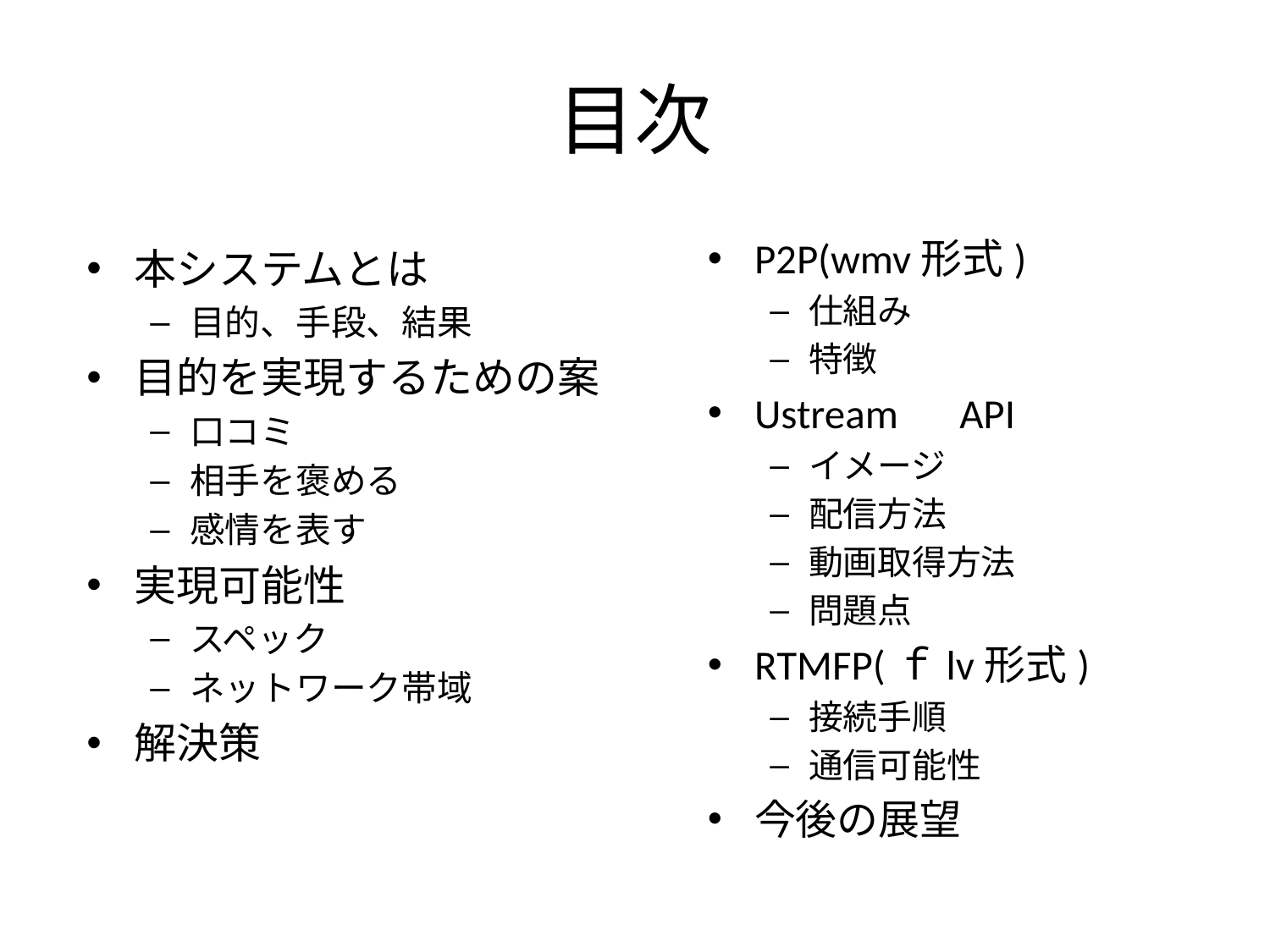

# 目次
P2P(wmv形式)
仕組み
特徴
Ustream　API
イメージ
配信方法
動画取得方法
問題点
RTMFP(ｆlv形式)
接続手順
通信可能性
今後の展望

本システムとは
目的、手段、結果
目的を実現するための案
口コミ
相手を褒める
感情を表す
実現可能性
スペック
ネットワーク帯域
解決策